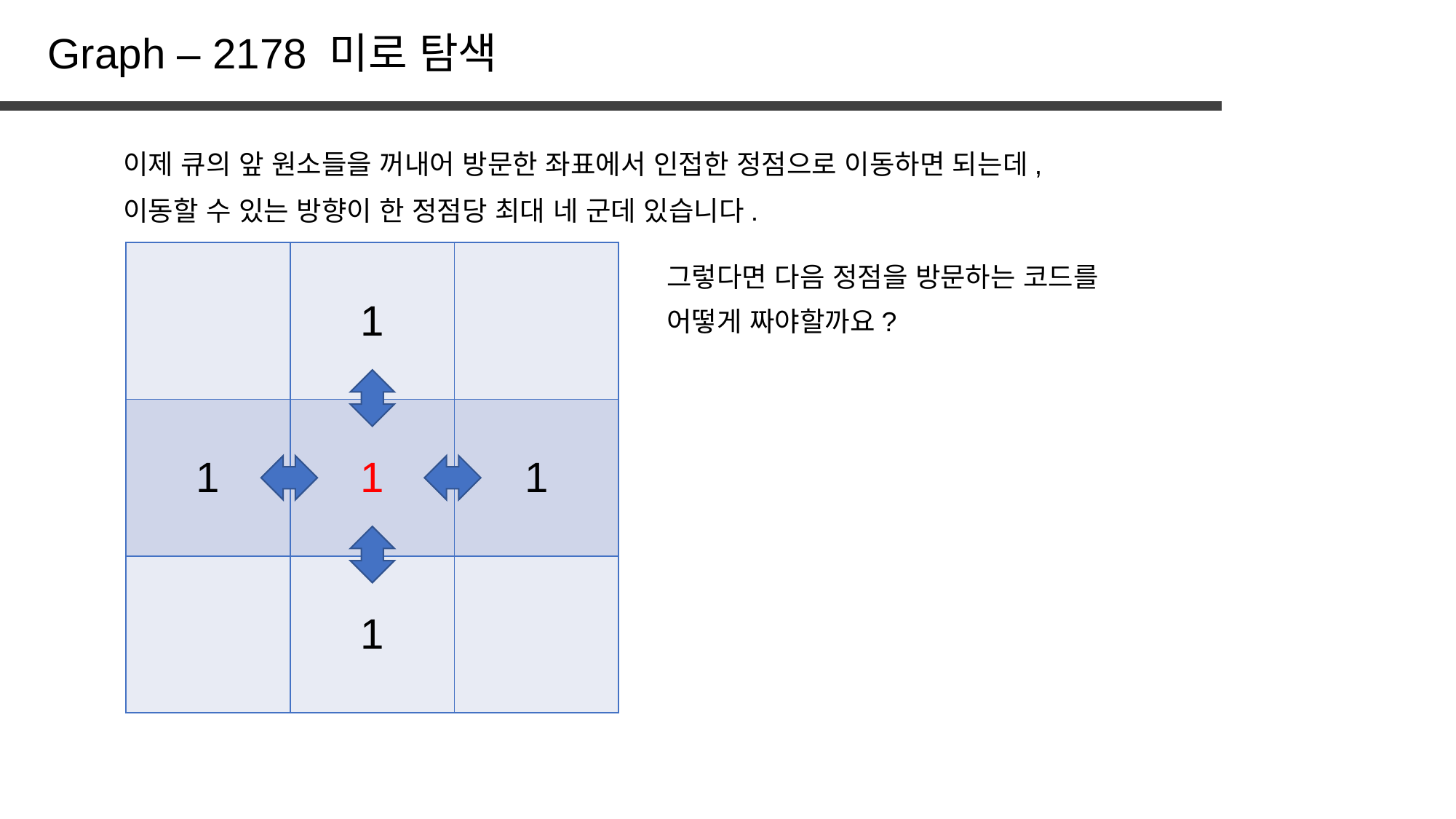

Graph – 2178 미로 탐색
이제 큐의 앞 원소들을 꺼내어 방문한 좌표에서 인접한 정점으로 이동하면 되는데,
이동할 수 있는 방향이 한 정점당 최대 네 군데 있습니다.
|  | 1 |  |
| --- | --- | --- |
| 1 | 1 | 1 |
|  | 1 |  |
그렇다면 다음 정점을 방문하는 코드를
어떻게 짜야할까요?